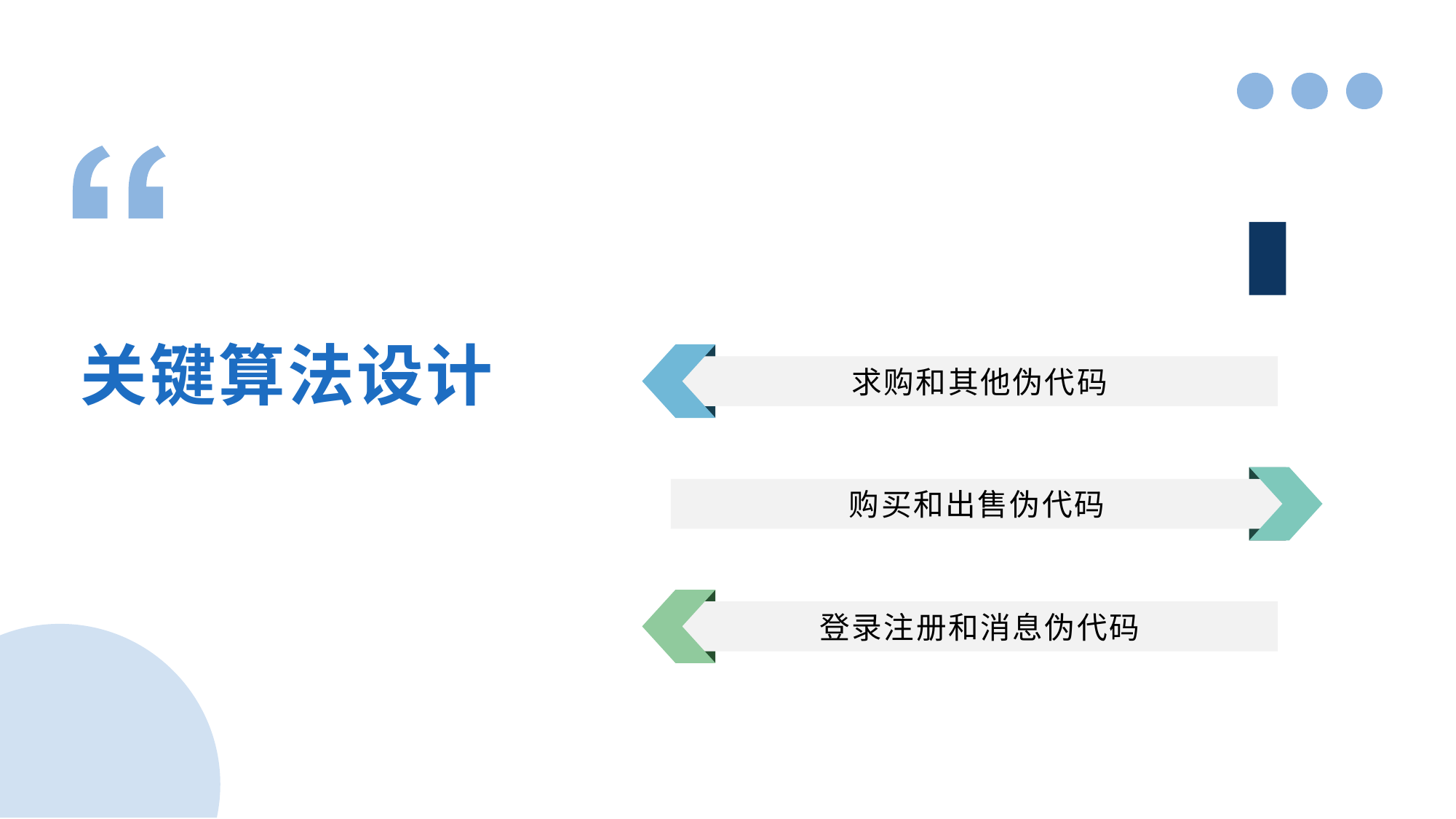

关键算法设计

求购和其他伪代码

购买和出售伪代码

登录注册和消息伪代码